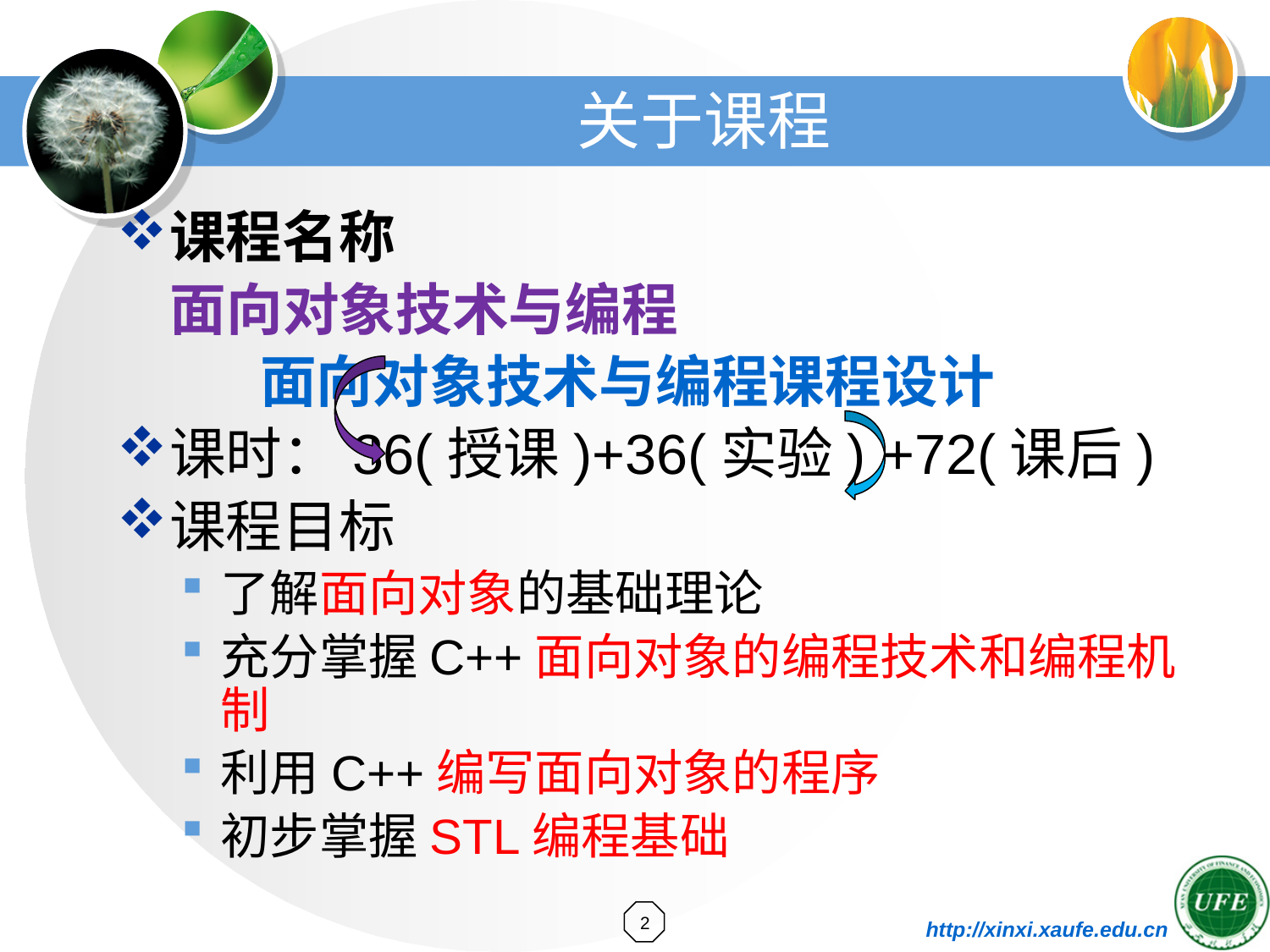

# 关于课程
课程名称
   面向对象技术与编程
          面向对象技术与编程课程设计
课时：36(授课)+36(实验) +72(课后)
课程目标
了解面向对象的基础理论
充分掌握C++面向对象的编程技术和编程机制
利用C++编写面向对象的程序
初步掌握STL编程基础

2
http://xinxi.xaufe.edu.cn